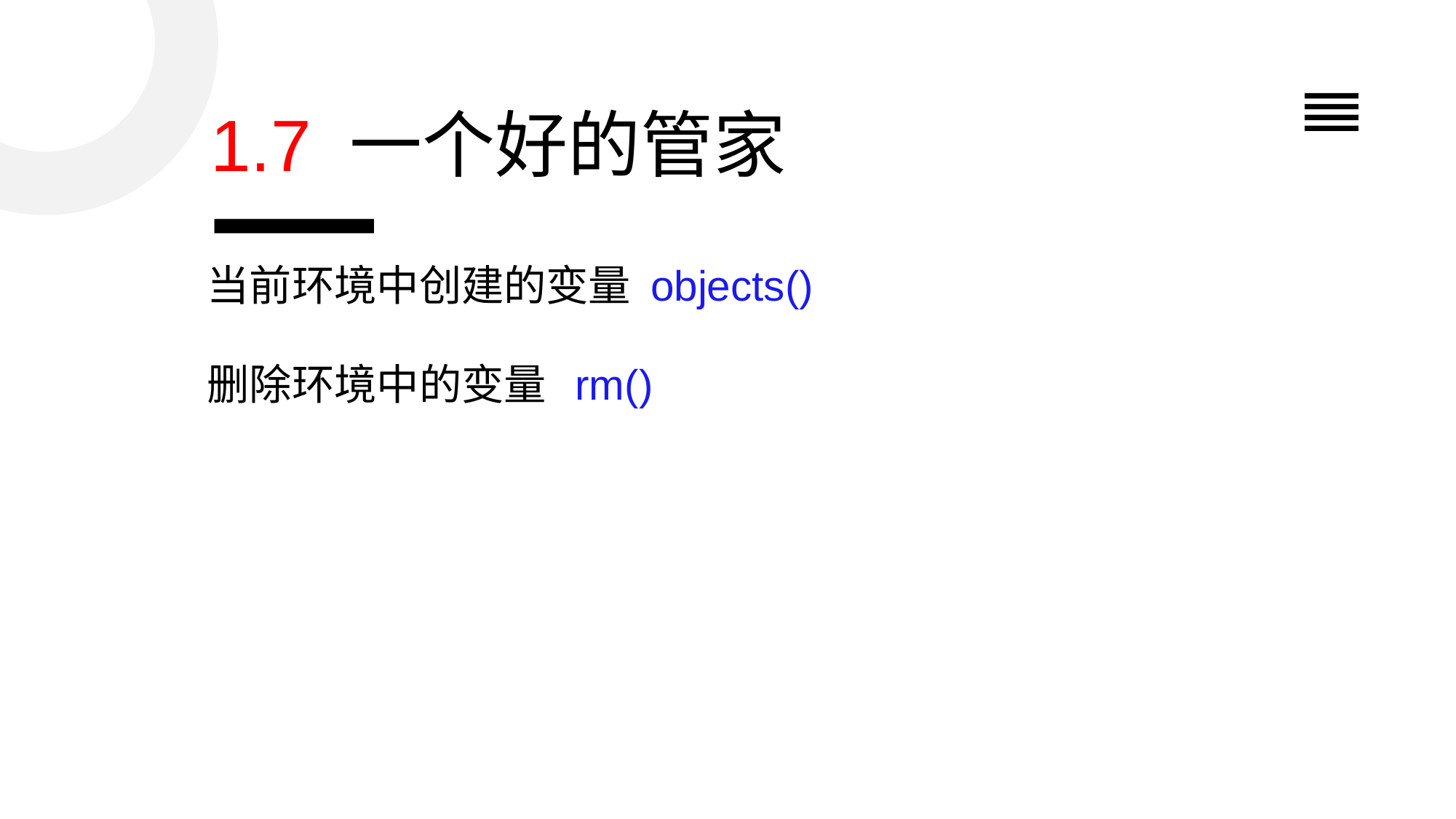

1.7 一个好的管家

一
当前环境中创建的变量 objects()
删除环境中的变量  rm()